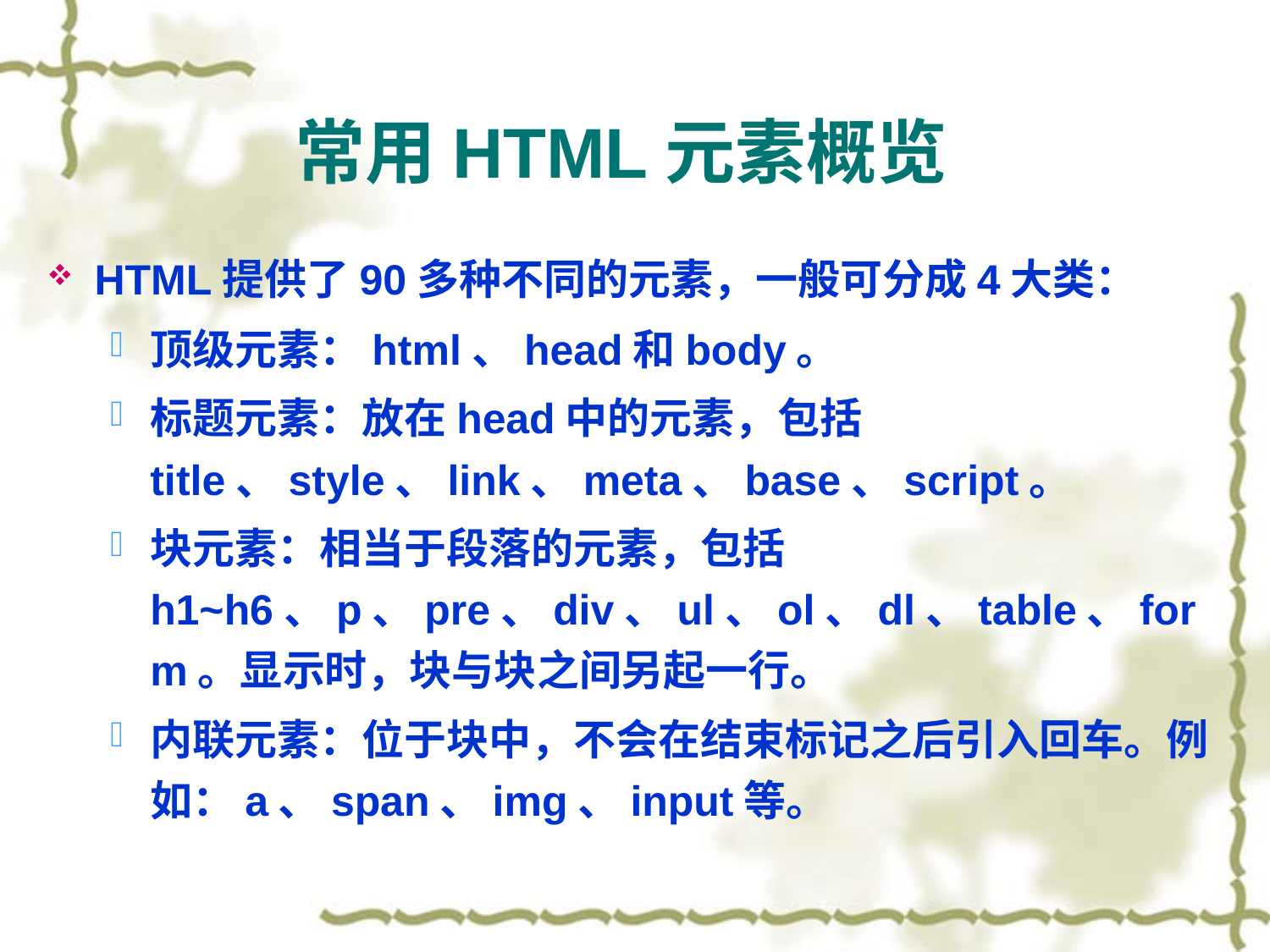

常用HTML元素概览
HTML提供了90多种不同的元素，一般可分成4大类：
顶级元素：html、head和body。
标题元素：放在head中的元素，包括title、style、link、meta、base、script。
块元素：相当于段落的元素，包括h1~h6、p、pre、div、ul、ol、dl、table、form。显示时，块与块之间另起一行。
内联元素：位于块中，不会在结束标记之后引入回车。例如：a、span、img、input等。